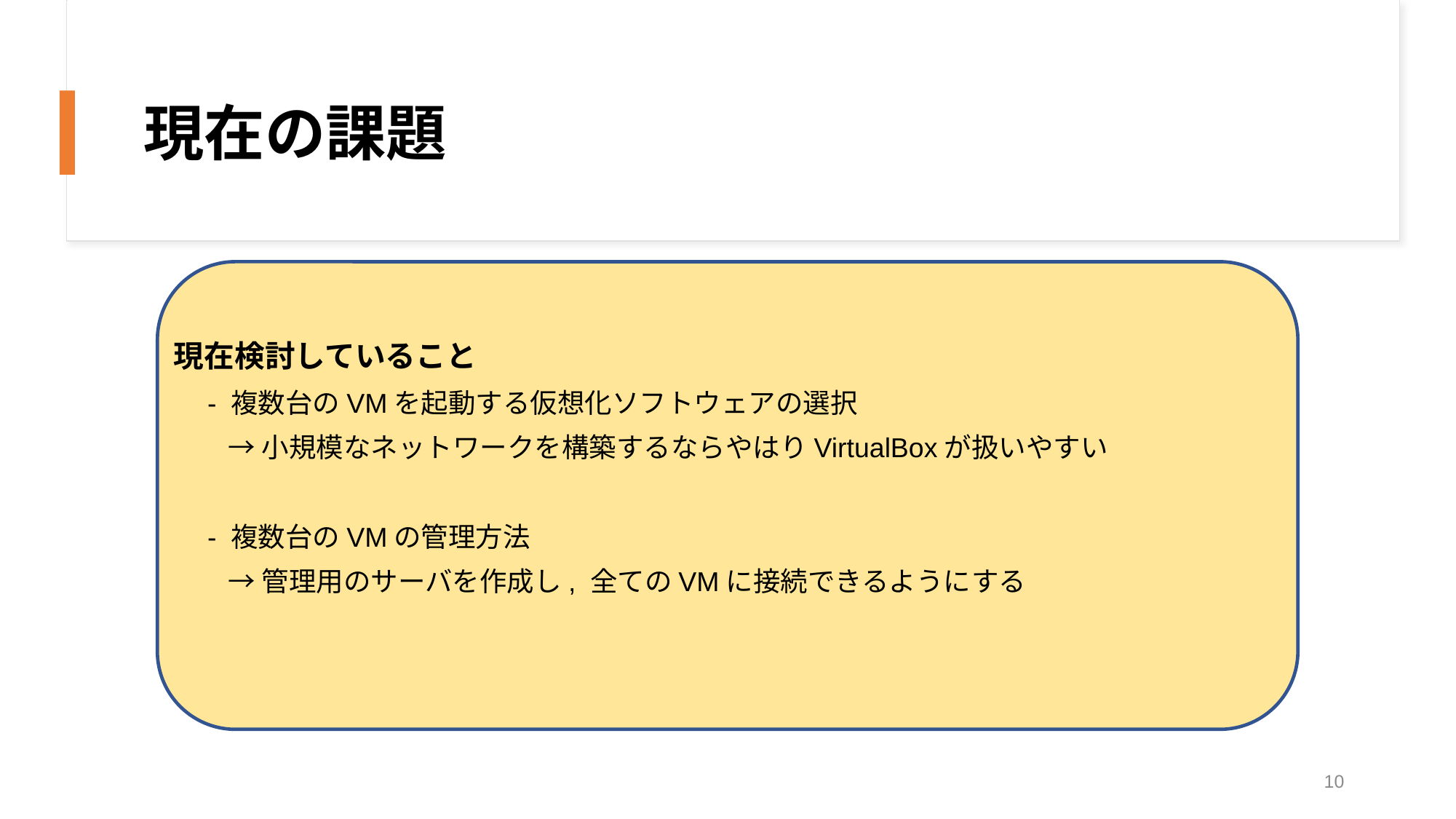

# 現在の課題

現在検討していること
　- 複数台のVMを起動する仮想化ソフトウェアの選択
　　→ 小規模なネットワークを構築するならやはりVirtualBoxが扱いやすい

　- 複数台のVMの管理方法
　　→ 管理用のサーバを作成し, 全てのVMに接続できるようにする
10